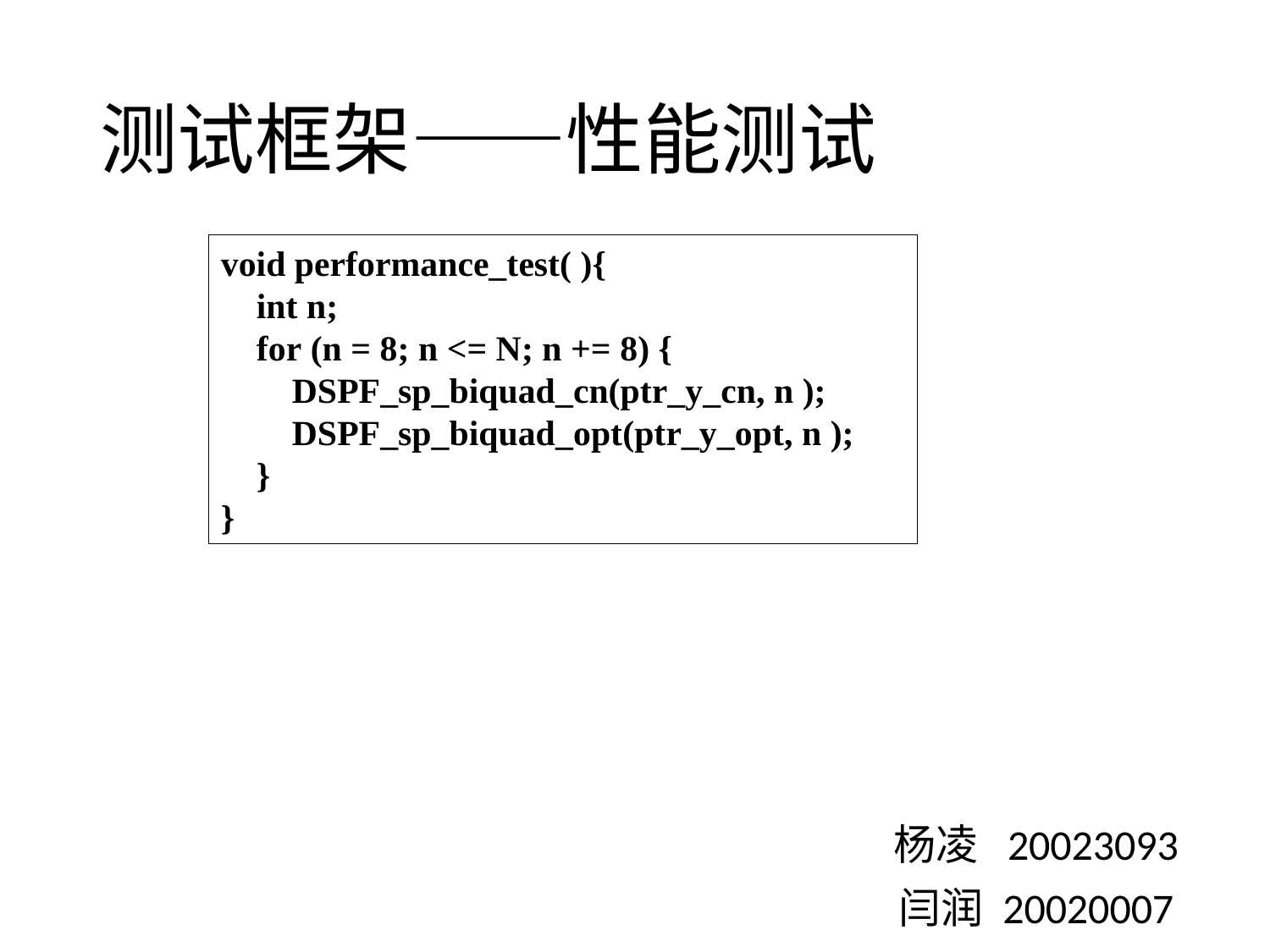

# 测试框架——性能测试
void performance_test( ){
    int n;
    for (n = 8; n <= N; n += 8) {
        DSPF_sp_biquad_cn(ptr_y_cn, n );
        DSPF_sp_biquad_opt(ptr_y_opt, n );
    }
}